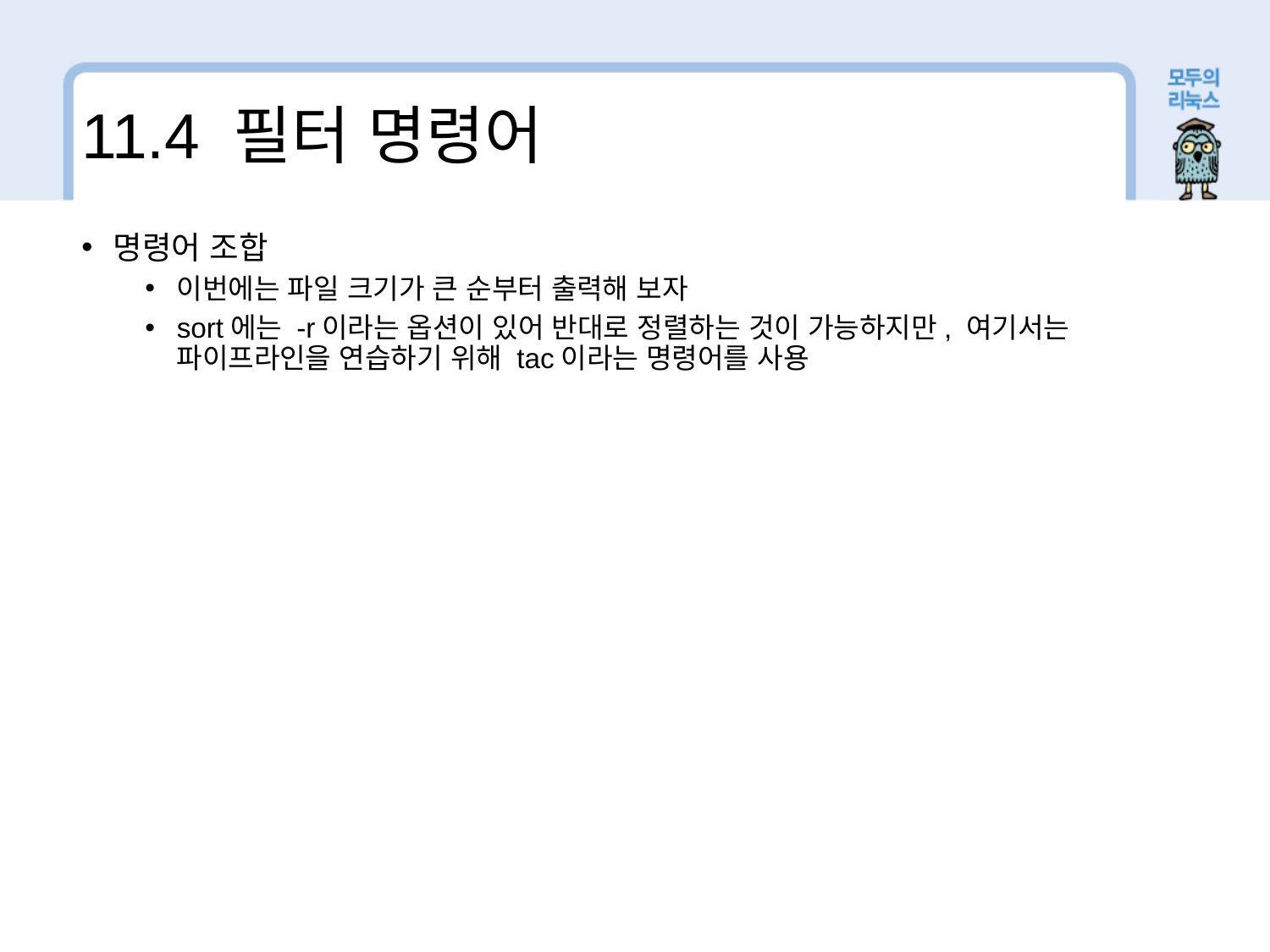

11.4 필터 명령어
명령어 조합
이번에는 파일 크기가 큰 순부터 출력해 보자
sort에는 -r이라는 옵션이 있어 반대로 정렬하는 것이 가능하지만, 여기서는 파이프라인을 연습하기 위해 tac이라는 명령어를 사용